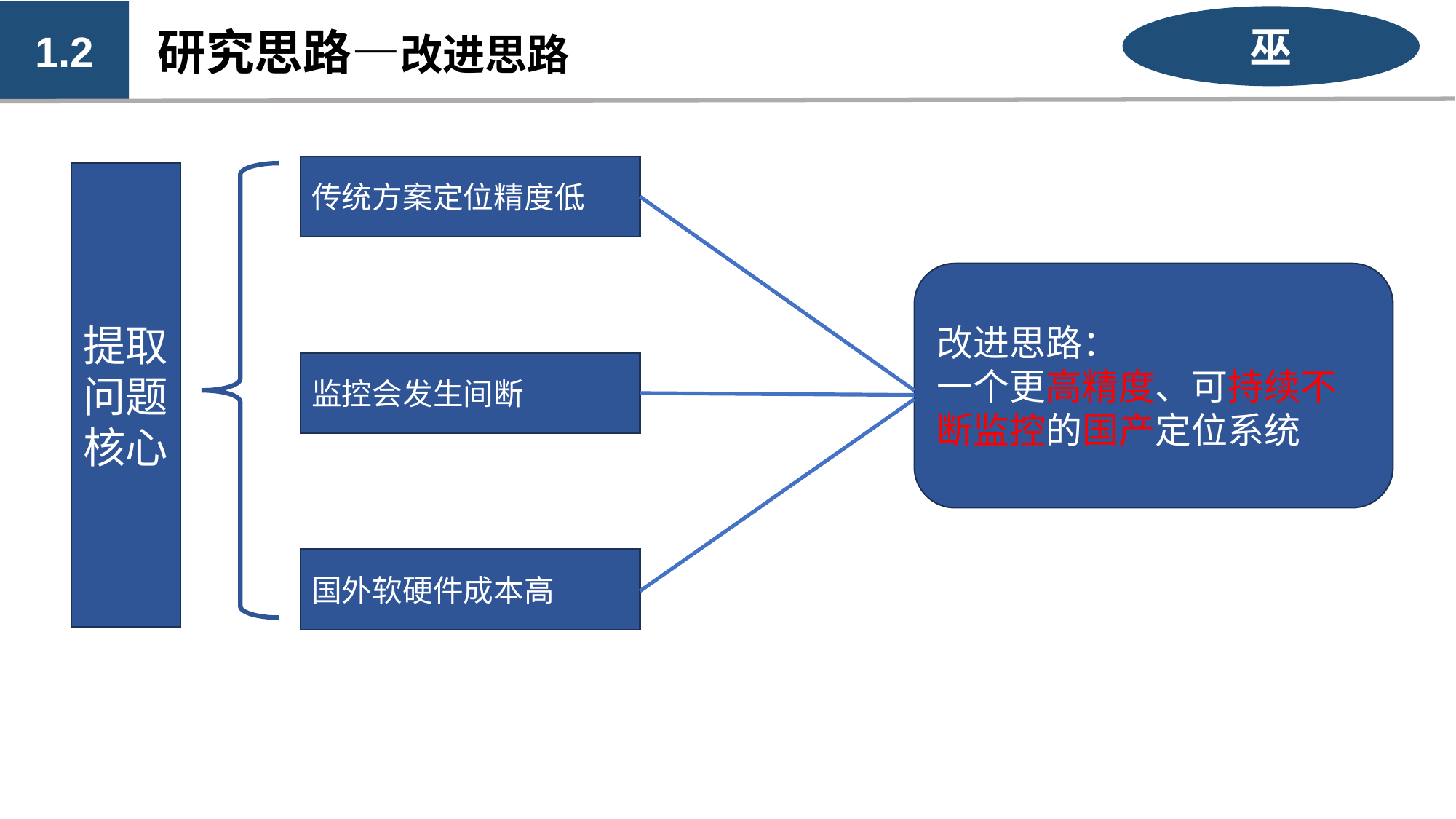

1.2

巫
研究思路—改进思路
传统方案定位精度低

提取问题核心
改进思路：
一个更高精度、可持续不断监控的国产定位系统
监控会发生间断
国外软硬件成本高